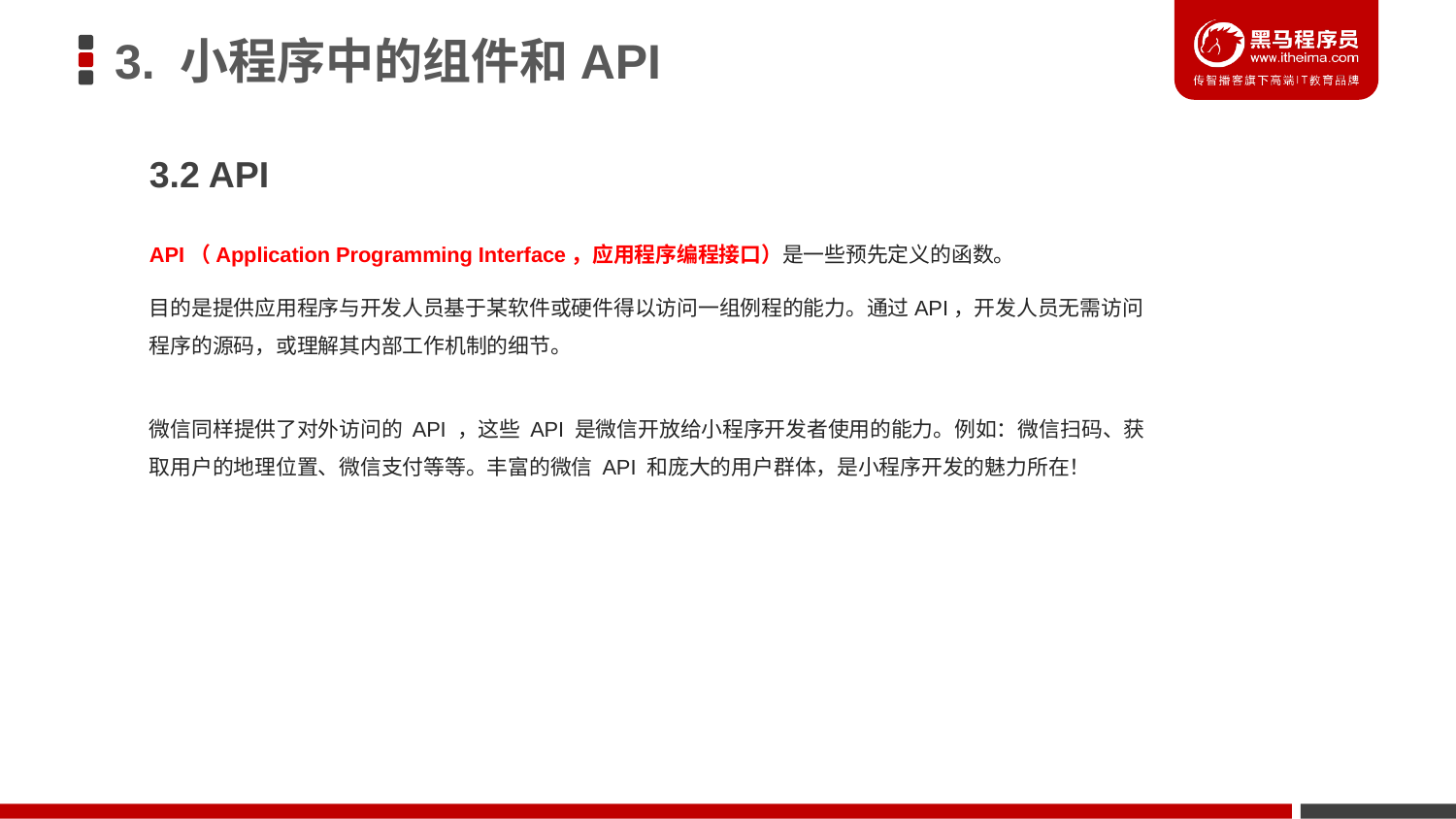

# 3. 小程序中的组件和API
3.2 API
API（Application Programming Interface，应用程序编程接口）是一些预先定义的函数。
目的是提供应用程序与开发人员基于某软件或硬件得以访问一组例程的能力。通过API，开发人员无需访问程序的源码，或理解其内部工作机制的细节。
微信同样提供了对外访问的 API ，这些 API 是微信开放给小程序开发者使用的能力。例如：微信扫码、获取用户的地理位置、微信支付等等。丰富的微信 API 和庞大的用户群体，是小程序开发的魅力所在！